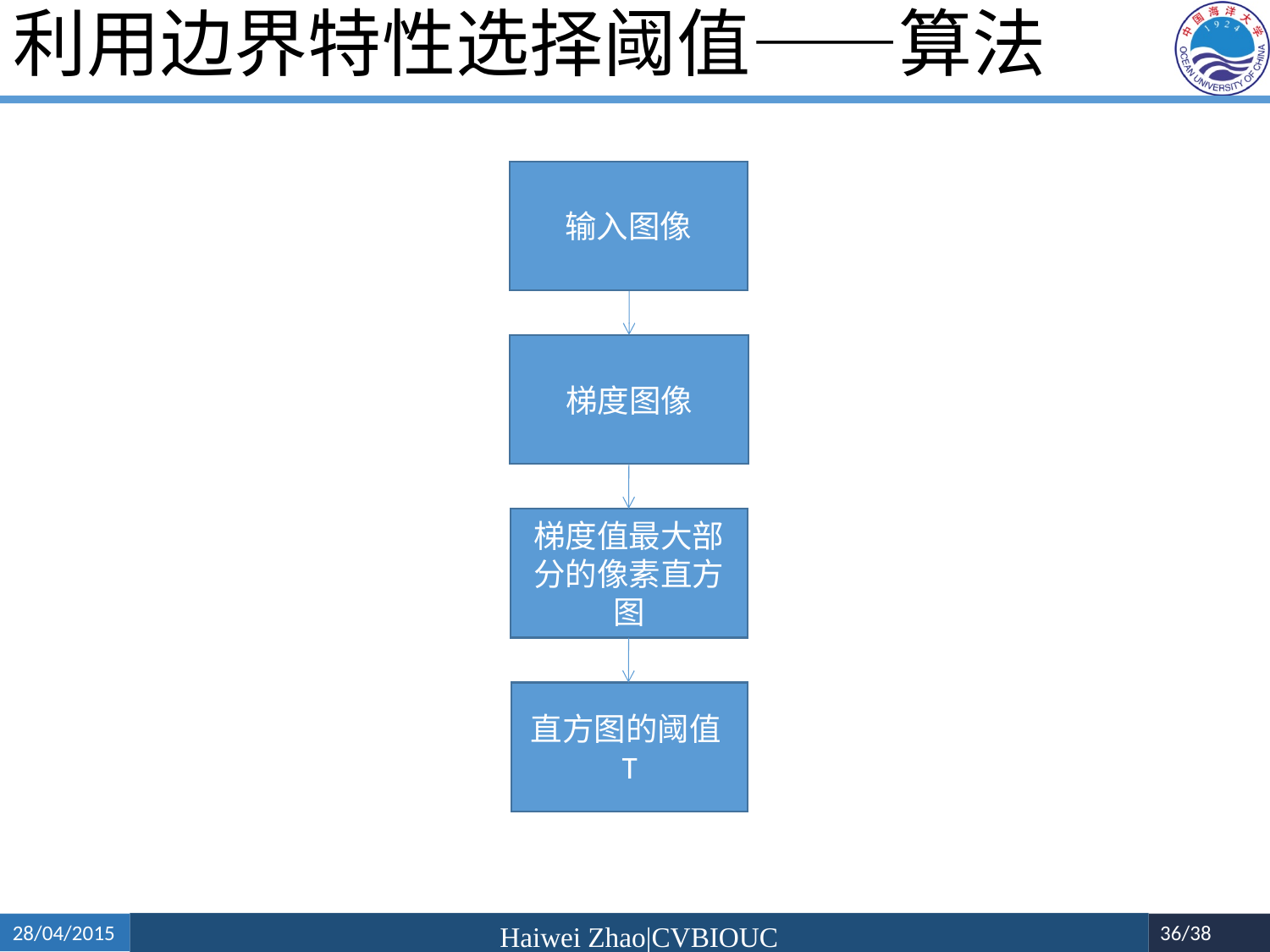

# 利用边界特性选择阈值——算法

输入图像
梯度图像
梯度值最大部分的像素直方图
直方图的阈值T